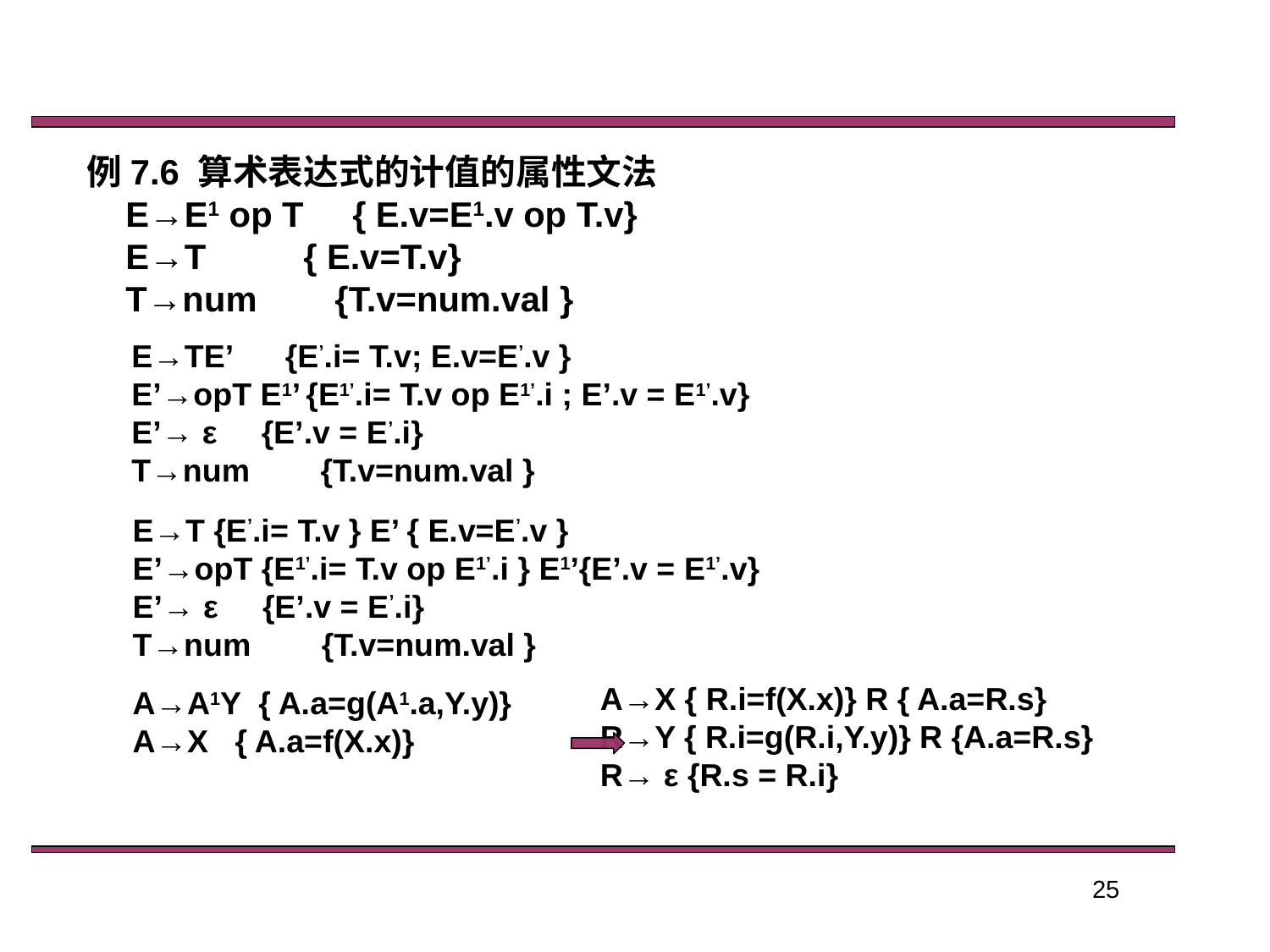

例7.6 算术表达式的计值的属性文法
    E→E1 op T     { E.v=E1.v op T.v}
    E→T          { E.v=T.v}
    T→num        {T.v=num.val }
    E→TE’      {E’.i= T.v; E.v=E’.v }
    E’→opT E1’ {E1’.i= T.v op E1’.i ; E’.v = E1’.v}
    E’→ ε     {E’.v = E’.i}
    T→num        {T.v=num.val }
    E→T {E’.i= T.v } E’ { E.v=E’.v }
    E’→opT {E1’.i= T.v op E1’.i } E1’{E’.v = E1’.v}
    E’→ ε     {E’.v = E’.i}
    T→num        {T.v=num.val }
    A→X { R.i=f(X.x)} R { A.a=R.s}
    R→Y { R.i=g(R.i,Y.y)} R {A.a=R.s}
    R→ ε {R.s = R.i}
    A→A1Y  { A.a=g(A1.a,Y.y)}
    A→X   { A.a=f(X.x)}

25